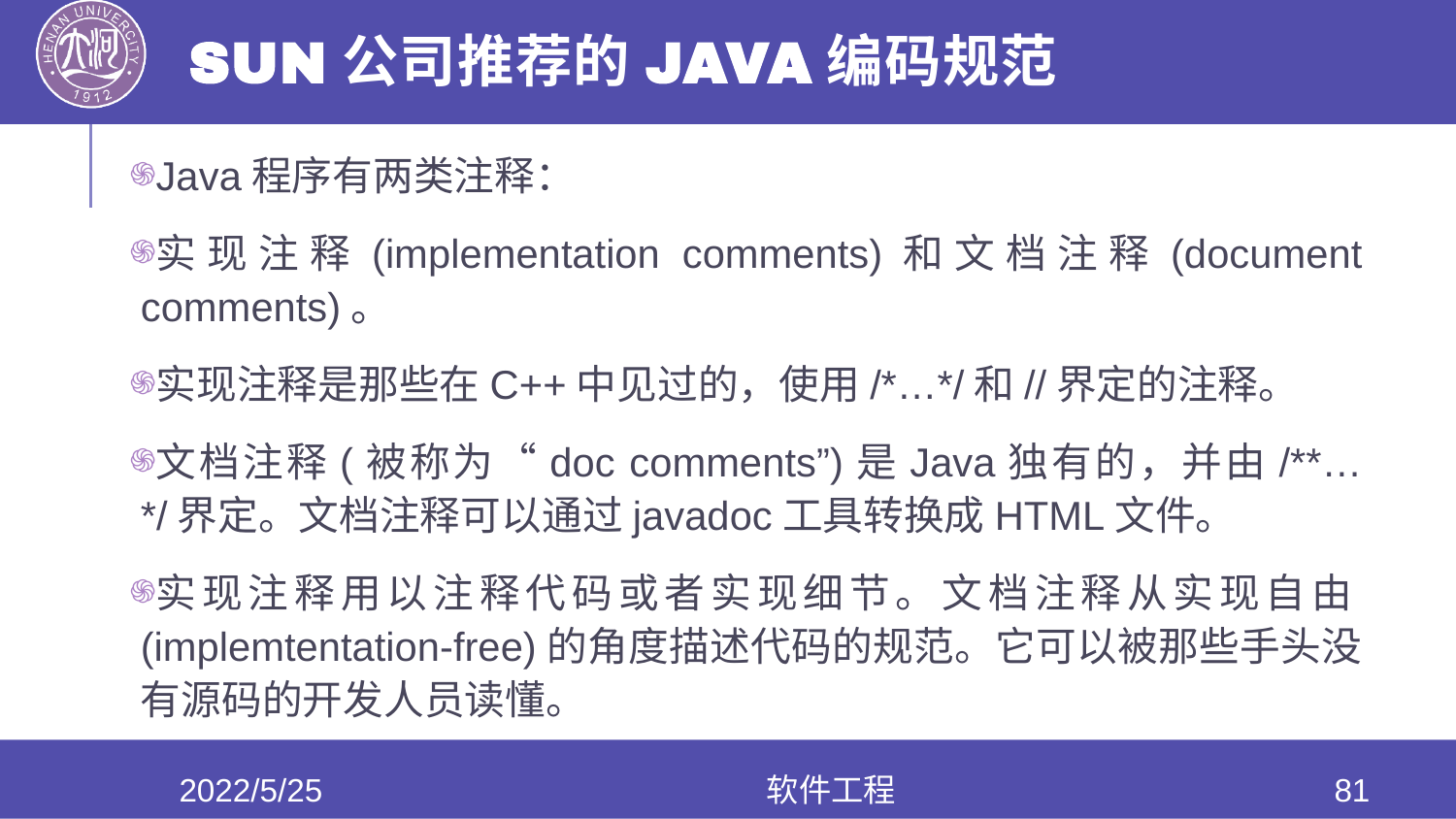

# Sun公司推荐的Java编码规范
Java程序有两类注释：
实现注释(implementation comments)和文档注释(document comments)。
实现注释是那些在C++中见过的，使用/*…*/和//界定的注释。
文档注释(被称为“doc comments”)是Java独有的，并由/**…*/界定。文档注释可以通过javadoc工具转换成HTML文件。
实现注释用以注释代码或者实现细节。文档注释从实现自由(implemtentation-free)的角度描述代码的规范。它可以被那些手头没有源码的开发人员读懂。
2022/5/25
软件工程
81